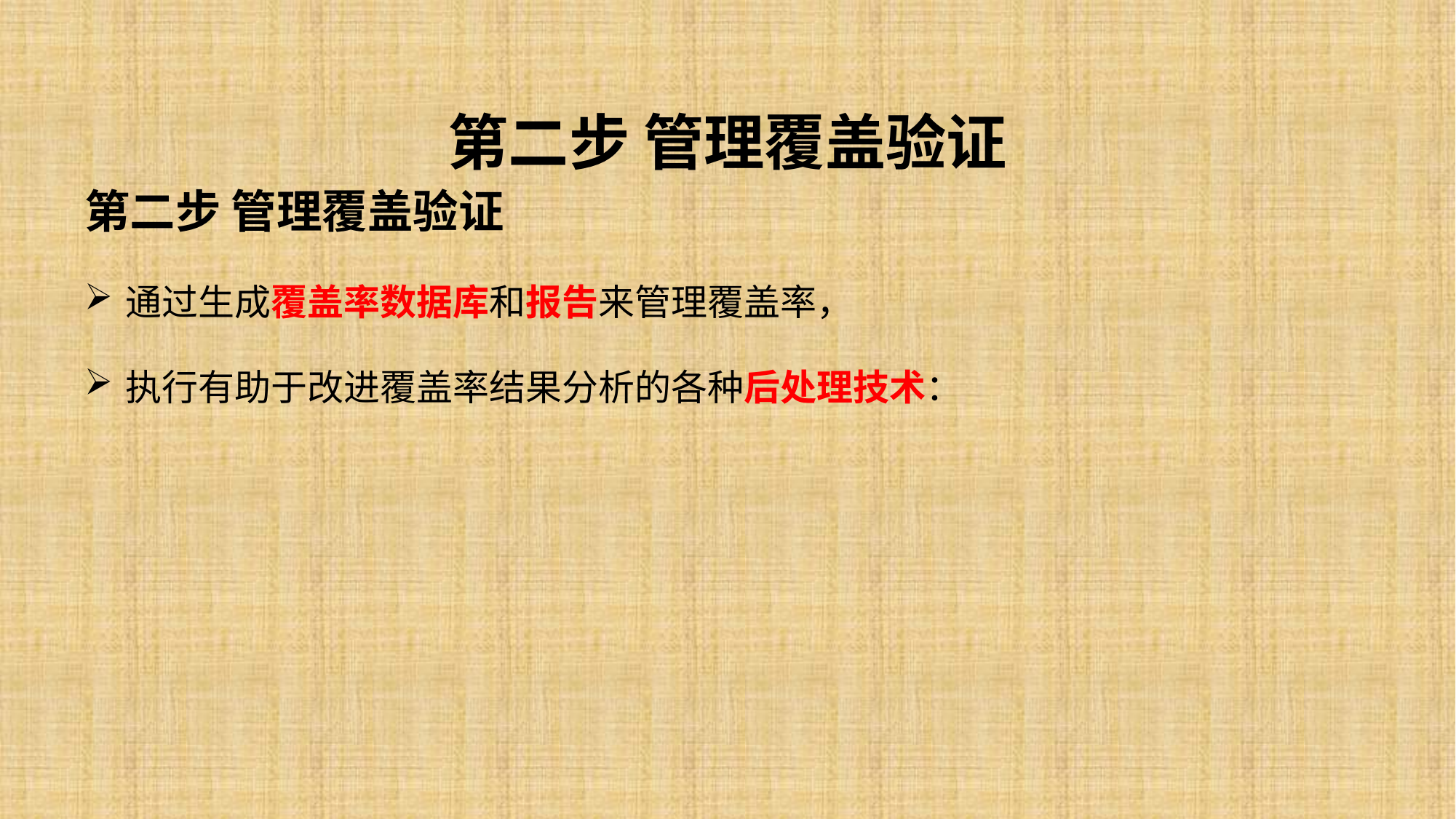

# 第二步 管理覆盖验证
第二步 管理覆盖验证
通过生成覆盖率数据库和报告来管理覆盖率，
执行有助于改进覆盖率结果分析的各种后处理技术：